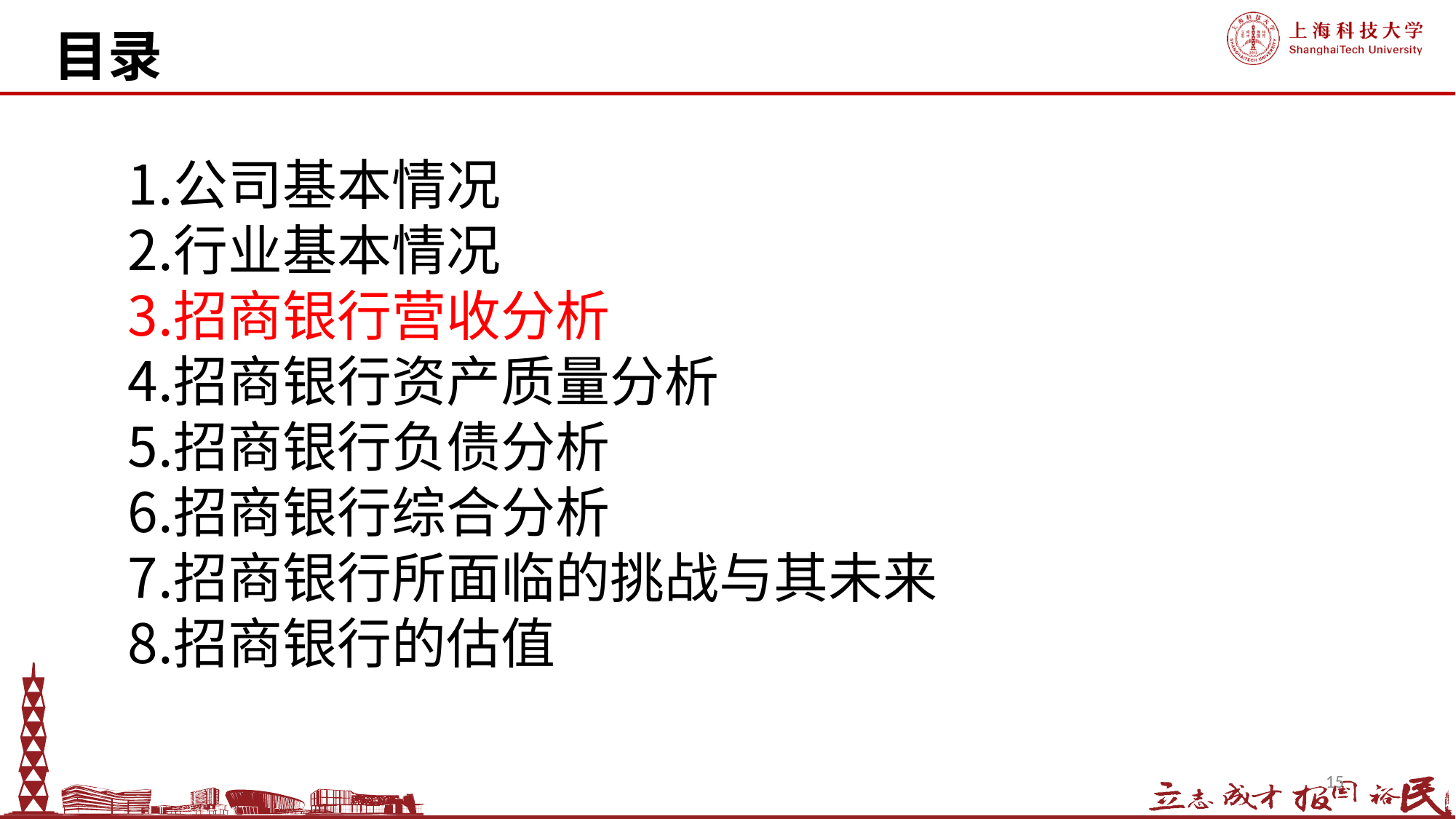

目录
公司基本情况
行业基本情况
招商银行营收分析
招商银行资产质量分析
招商银行负债分析
招商银行综合分析
招商银行所面临的挑战与其未来
招商银行的估值
15